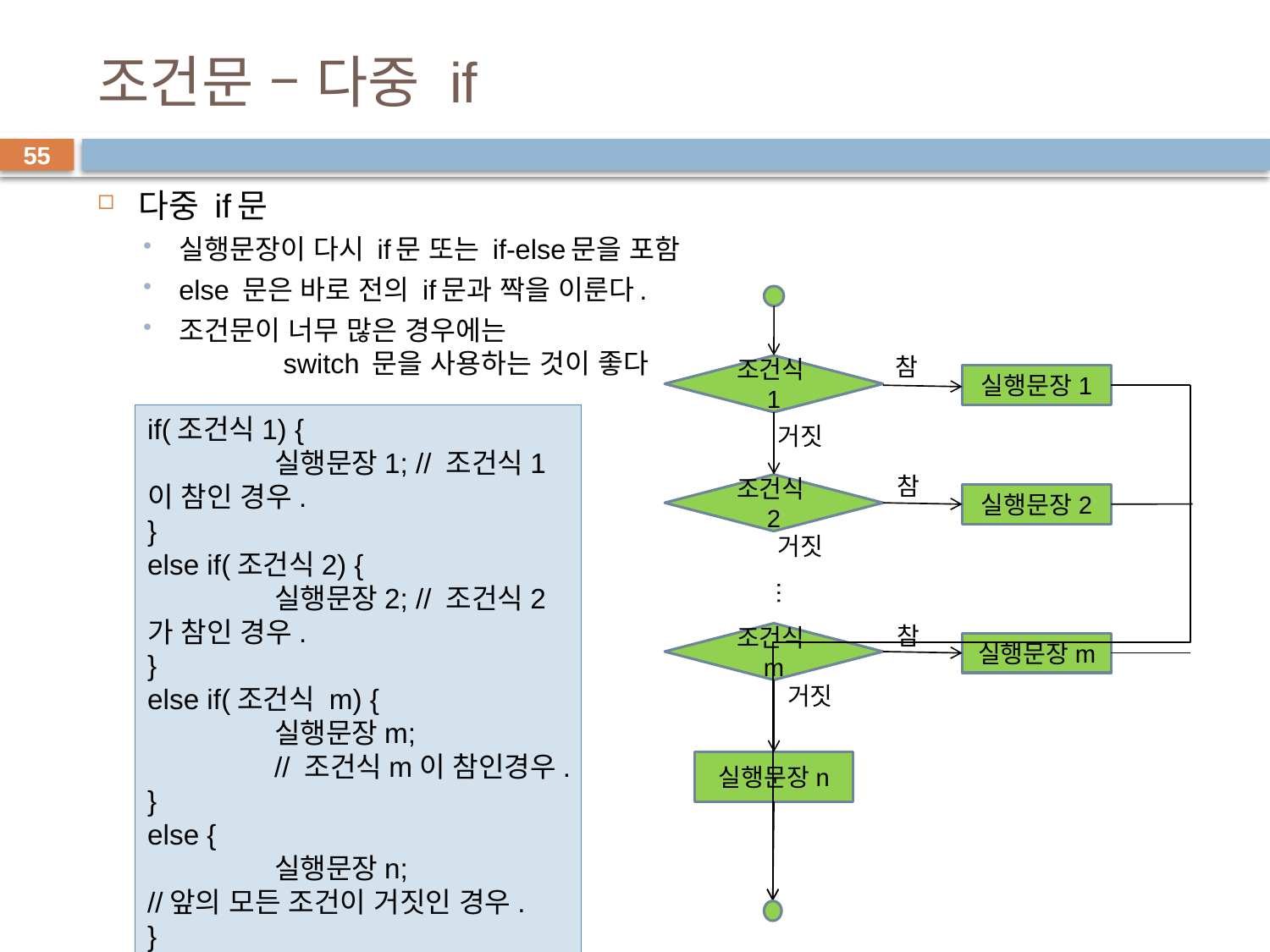

# 조건문 – 다중 if
55
다중 if문
실행문장이 다시 if문 또는 if-else문을 포함
else 문은 바로 전의 if문과 짝을 이룬다.
조건문이 너무 많은 경우에는                                                                                                         switch 문을 사용하는 것이 좋다

참
조건식1
실행문장1
if(조건식1) {
	실행문장1; // 조건식1이 참인 경우.
}
else if(조건식2) {
	실행문장2; // 조건식2가 참인 경우.
}
else if(조건식 m) {
	실행문장m;		// 조건식m이 참인경우.
}
else {
	실행문장n;	//앞의 모든 조건이 거짓인 경우.
}
거짓
참
조건식2
실행문장2
거짓
…
참
조건식m
실행문장m
거짓
실행문장n